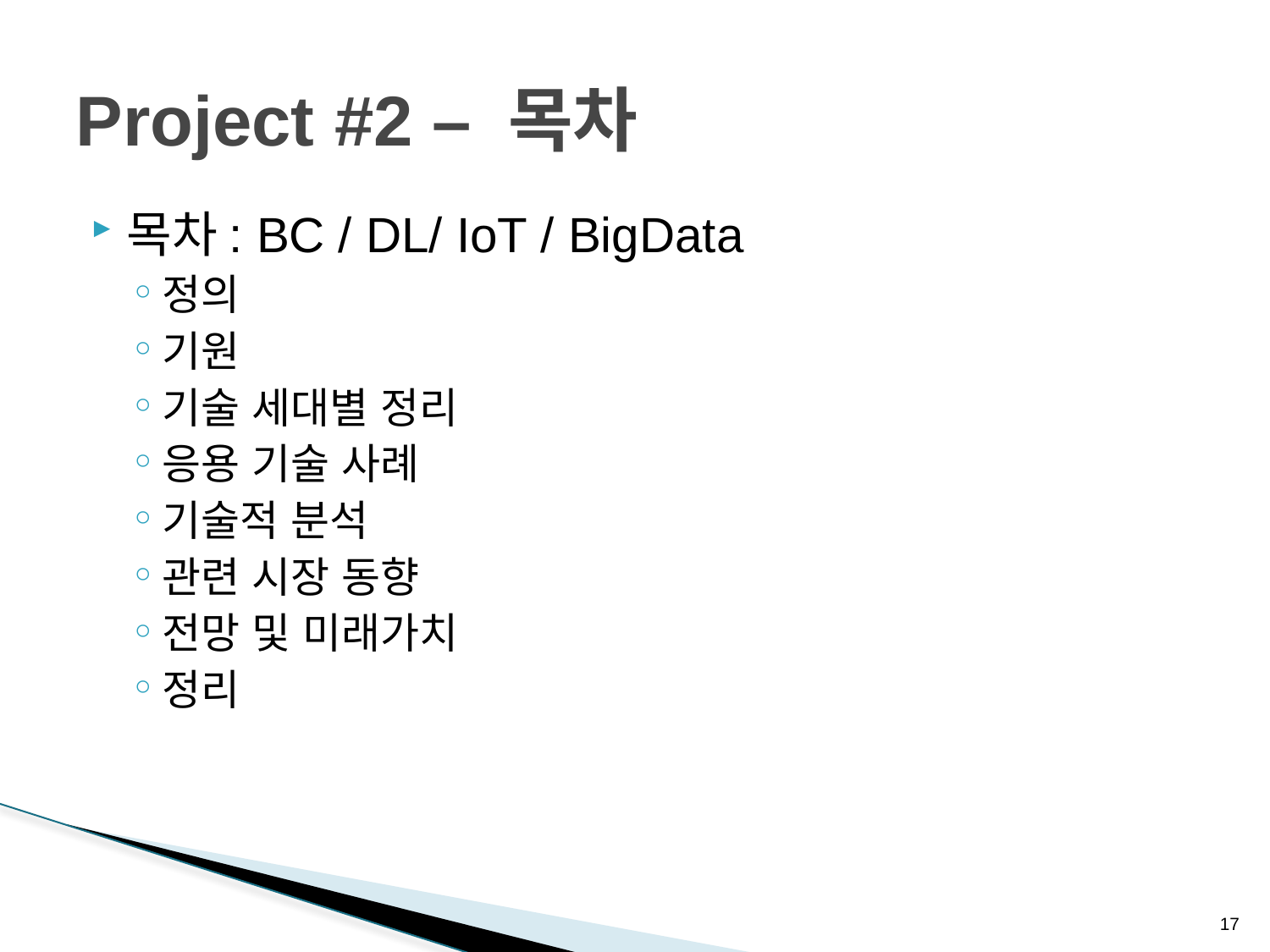

# Project #2 – 목차
목차: BC / DL/ IoT / BigData
정의
기원
기술 세대별 정리
응용 기술 사례
기술적 분석
관련 시장 동향
전망 및 미래가치
정리

17